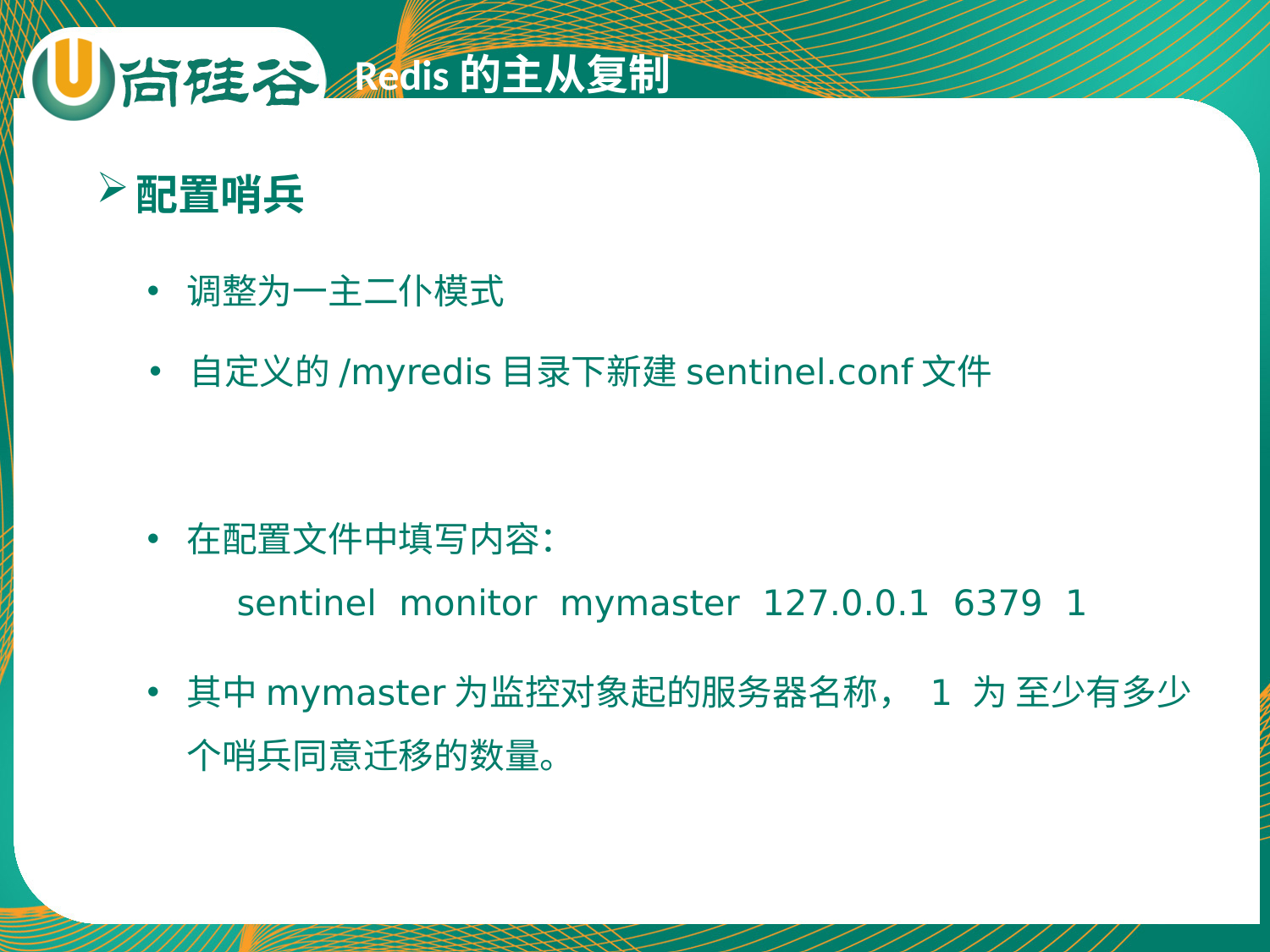

Redis的主从复制
配置哨兵
调整为一主二仆模式
自定义的/myredis目录下新建sentinel.conf文件
在配置文件中填写内容：
        sentinel  monitor  mymaster  127.0.0.1  6379  1
其中mymaster为监控对象起的服务器名称， 1 为 至少有多少个哨兵同意迁移的数量。